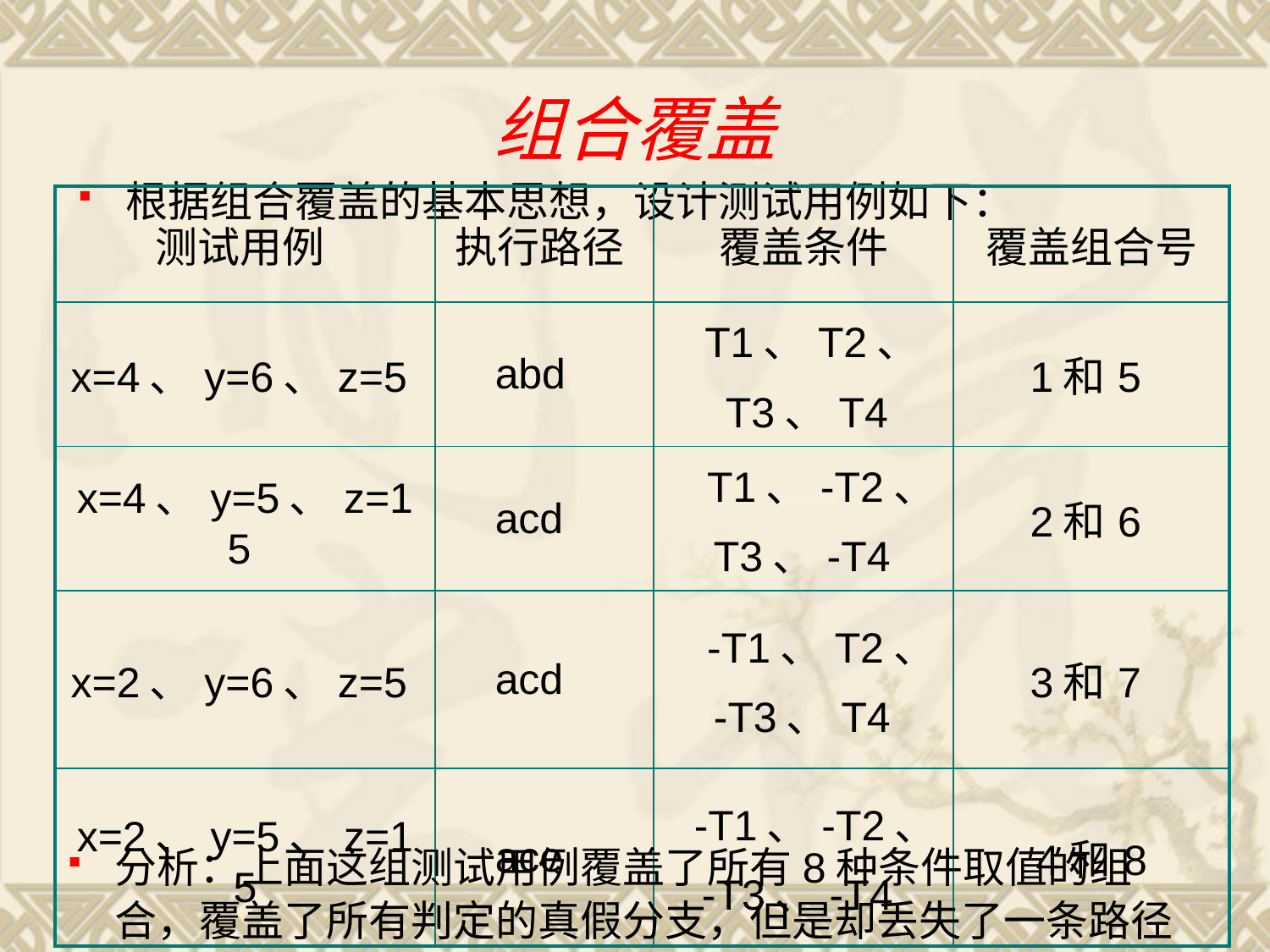

# 组合覆盖
根据组合覆盖的基本思想，设计测试用例如下：
| 测试用例 | 执行路径 | 覆盖条件 | 覆盖组合号 |
| --- | --- | --- | --- |
| x=4、y=6、z=5 | abd | T1、T2、 T3、T4 | 1和5 |
| x=4、y=5、z=15 | acd | T1、-T2、 T3、-T4 | 2和6 |
| x=2、y=6、z=5 | acd | -T1、T2、 -T3、T4 | 3和7 |
| x=2、y=5、z=15 | ace | -T1、-T2、 -T3、-T4 | 4和8 |
分析：上面这组测试用例覆盖了所有8种条件取值的组合，覆盖了所有判定的真假分支，但是却丢失了一条路径abe。